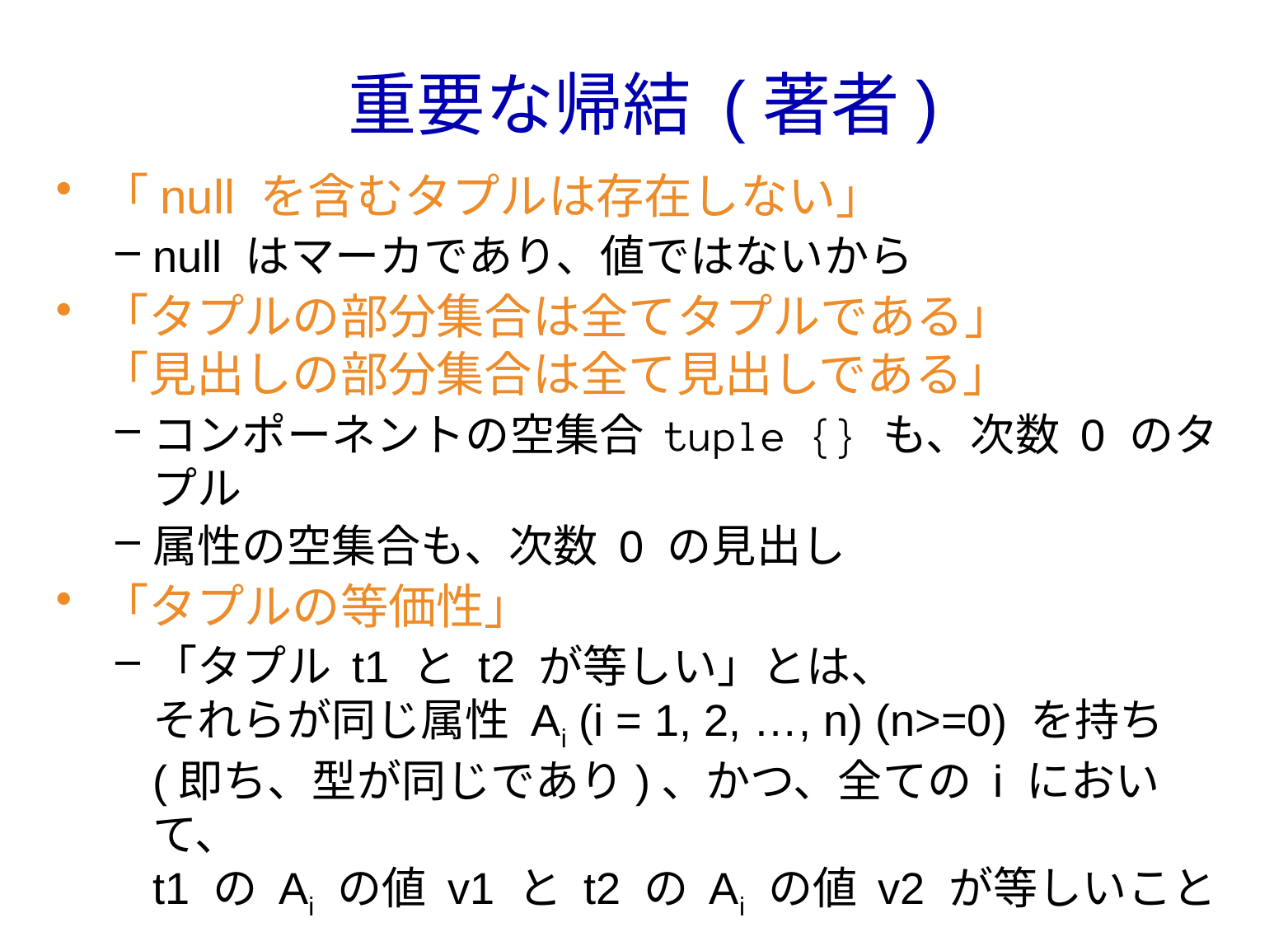

# 重要な帰結 (著者)
「null を含むタプルは存在しない」
null はマーカであり、値ではないから
「タプルの部分集合は全てタプルである」
「見出しの部分集合は全て見出しである」
コンポーネントの空集合 tuple {} も、次数 0 のタプル
属性の空集合も、次数 0 の見出し
「タプルの等価性」
「タプル t1 と t2 が等しい」とは、
それらが同じ属性 Ai (i = 1, 2, …, n) (n>=0) を持ち
(即ち、型が同じであり)、かつ、全ての i において、
t1 の Ai の値 v1 と t2 の Ai の値 v2 が等しいこと
二つのタプルが等しい場合にのみ「複製」である